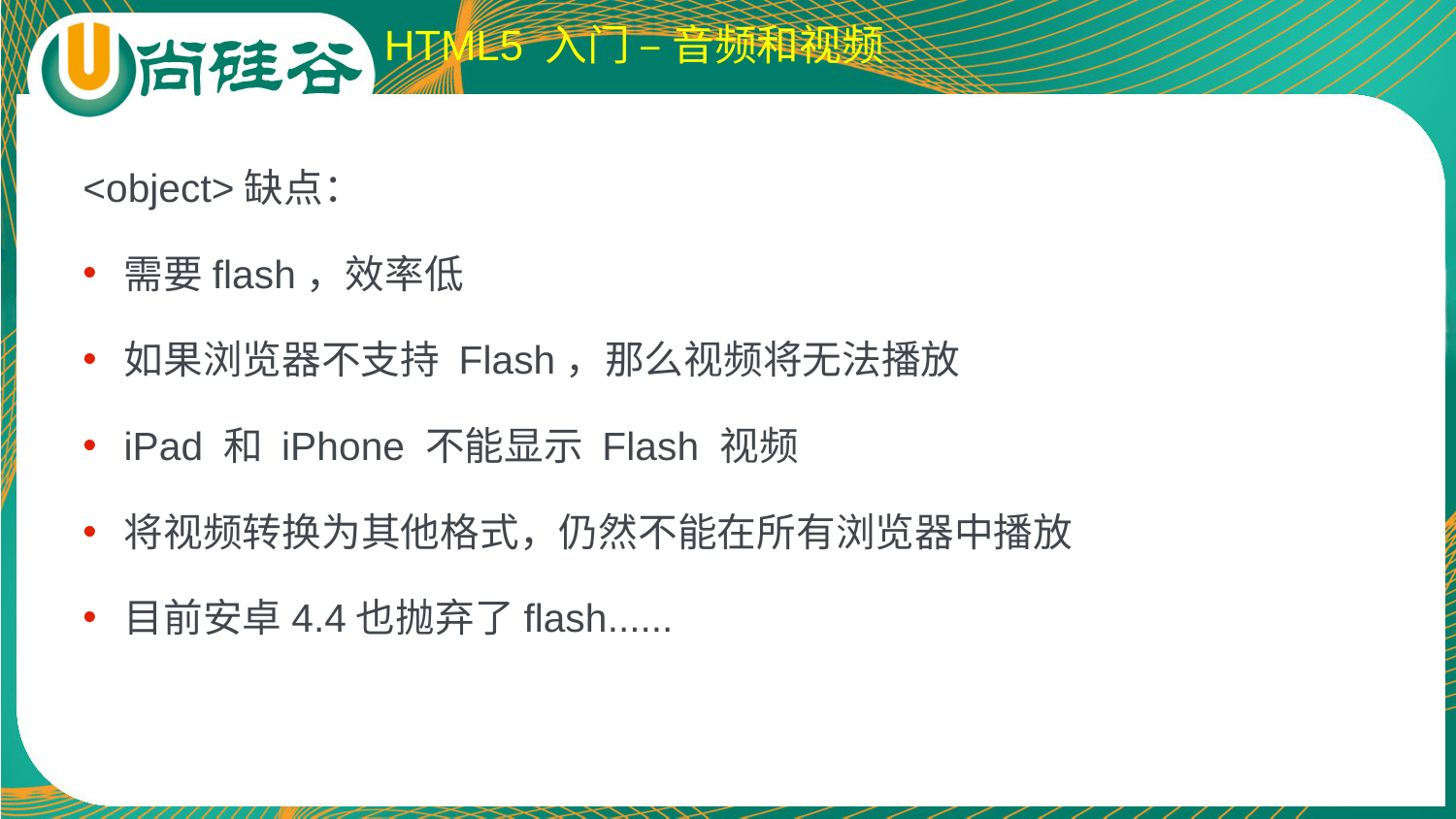

# HTML5 入门 – 音频和视频
<object>缺点：
需要flash，效率低
如果浏览器不支持 Flash，那么视频将无法播放
iPad 和 iPhone 不能显示 Flash 视频
将视频转换为其他格式，仍然不能在所有浏览器中播放
目前安卓4.4也抛弃了flash......